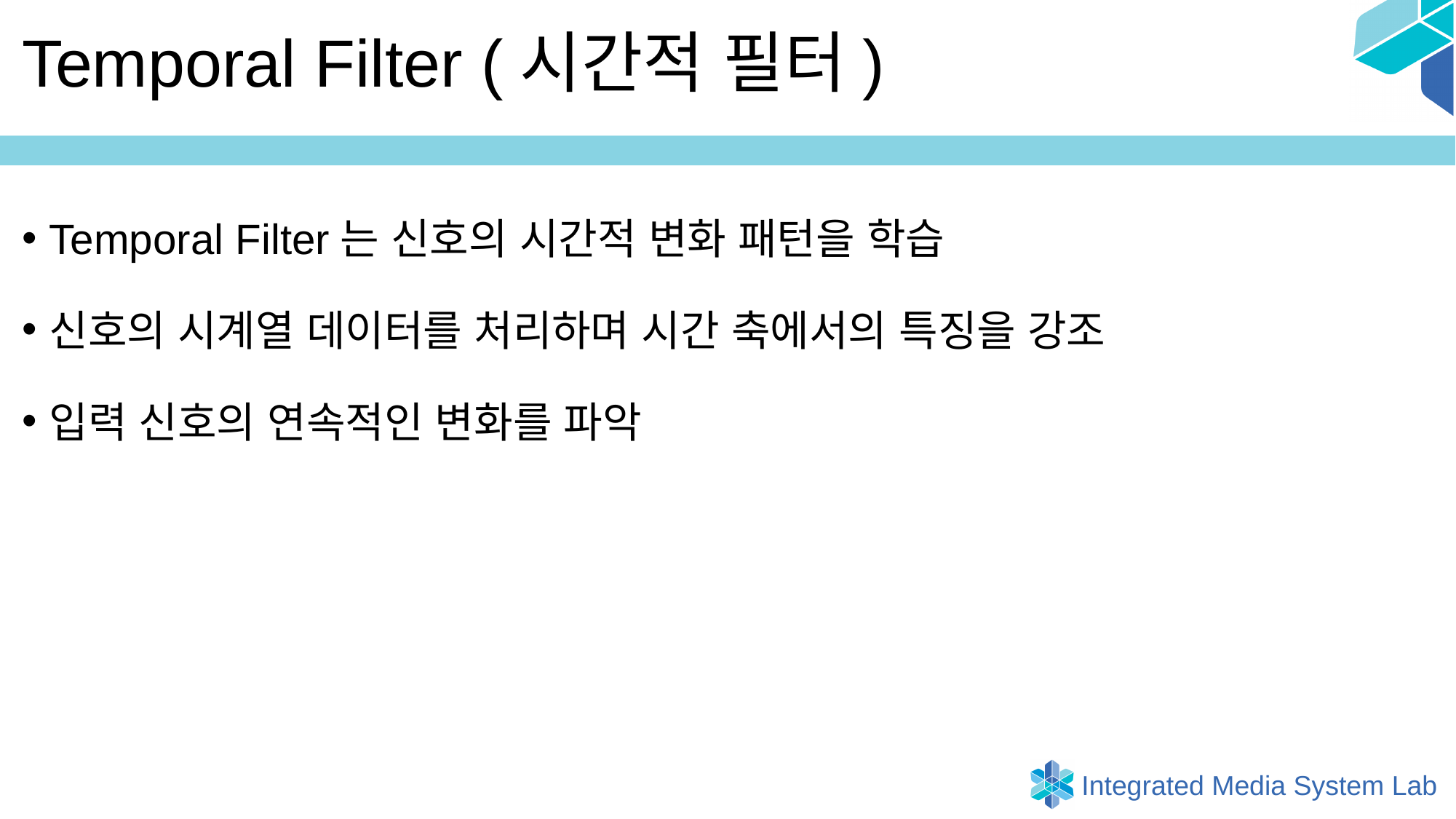

# Temporal Filter (시간적 필터)

Temporal Filter는 신호의 시간적 변화 패턴을 학습
신호의 시계열 데이터를 처리하며 시간 축에서의 특징을 강조
입력 신호의 연속적인 변화를 파악